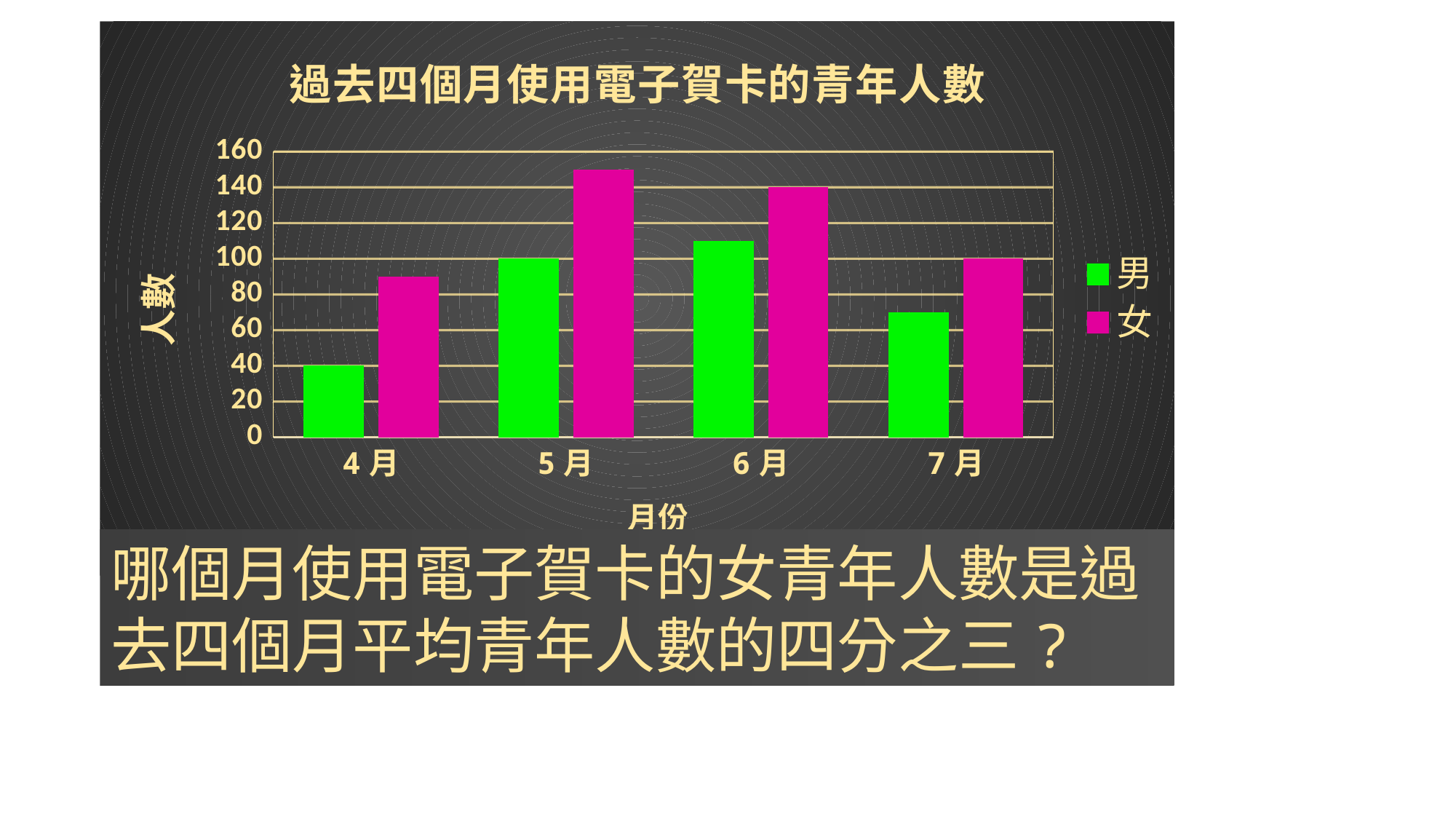

### Chart: 過去四個月使用電子賀卡的青年人數

| Category | 男 | 女 |
|---|---|---|
| 4月 | 40.0 | 90.0 |
| 5月 | 100.0 | 150.0 |
| 6月 | 110.0 | 140.0 |
| 7月 | 70.0 | 100.0 |
哪個月使用電子賀卡的女青年人數是過去四個月平均青年人數的四分之三?